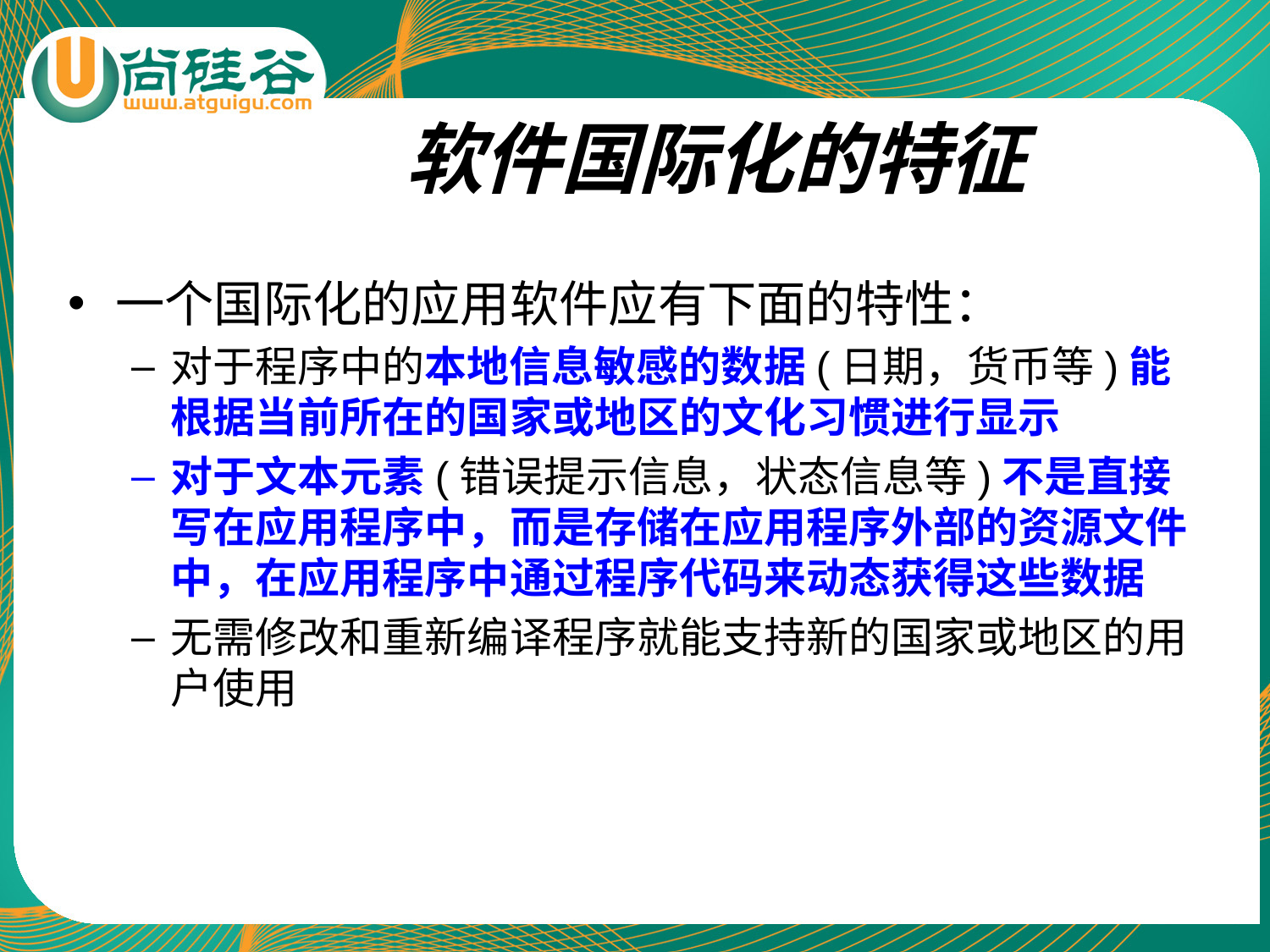

# 软件国际化的特征
一个国际化的应用软件应有下面的特性：
对于程序中的本地信息敏感的数据(日期，货币等)能根据当前所在的国家或地区的文化习惯进行显示
对于文本元素(错误提示信息，状态信息等)不是直接写在应用程序中，而是存储在应用程序外部的资源文件中，在应用程序中通过程序代码来动态获得这些数据
无需修改和重新编译程序就能支持新的国家或地区的用户使用